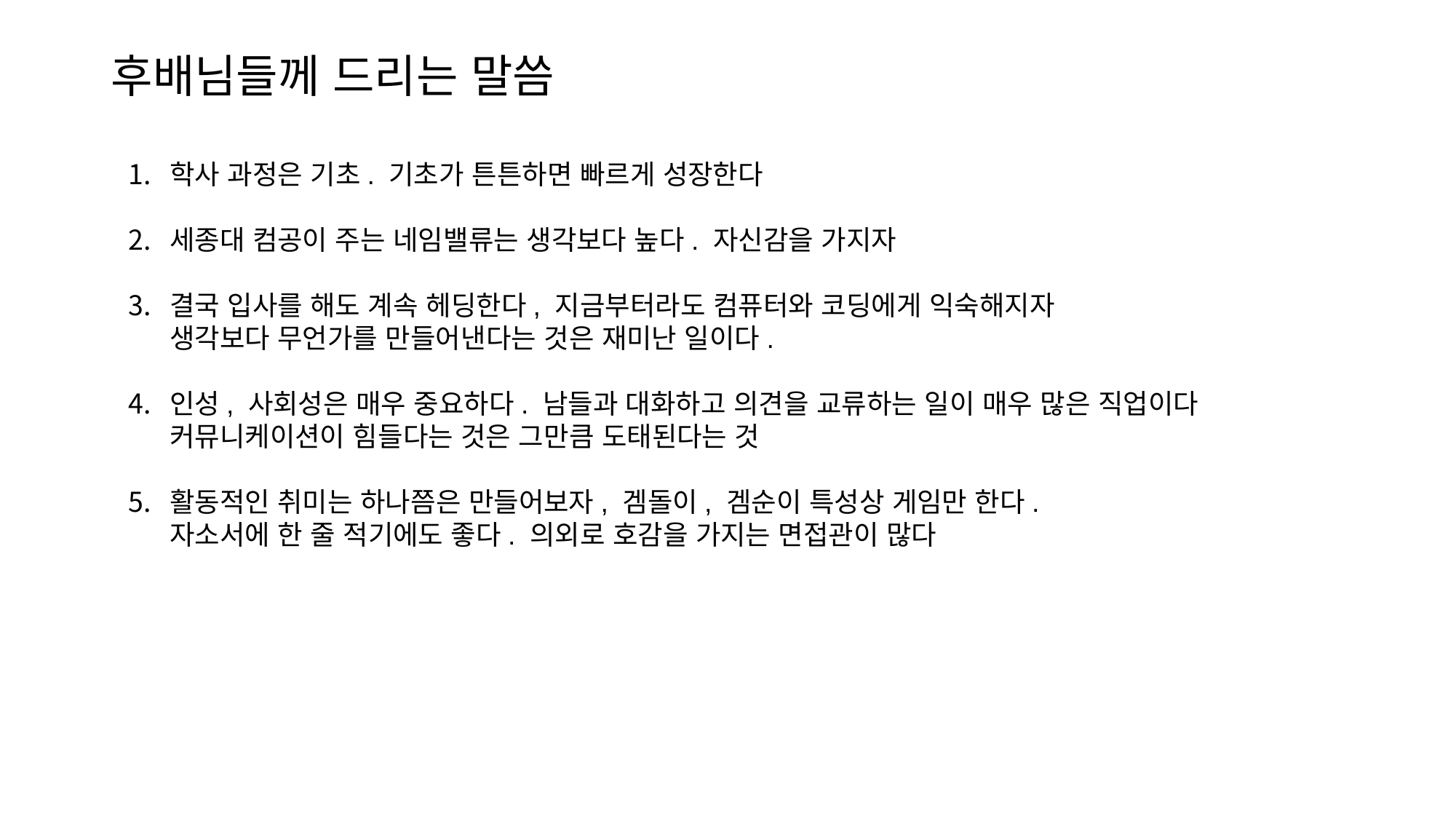

# 후배님들께 드리는 말씀
학사 과정은 기초. 기초가 튼튼하면 빠르게 성장한다

세종대 컴공이 주는 네임밸류는 생각보다 높다. 자신감을 가지자

결국 입사를 해도 계속 헤딩한다, 지금부터라도 컴퓨터와 코딩에게 익숙해지자
생각보다 무언가를 만들어낸다는 것은 재미난 일이다.

인성, 사회성은 매우 중요하다. 남들과 대화하고 의견을 교류하는 일이 매우 많은 직업이다
커뮤니케이션이 힘들다는 것은 그만큼 도태된다는 것

활동적인 취미는 하나쯤은 만들어보자, 겜돌이, 겜순이 특성상 게임만 한다.
자소서에 한 줄 적기에도 좋다. 의외로 호감을 가지는 면접관이 많다